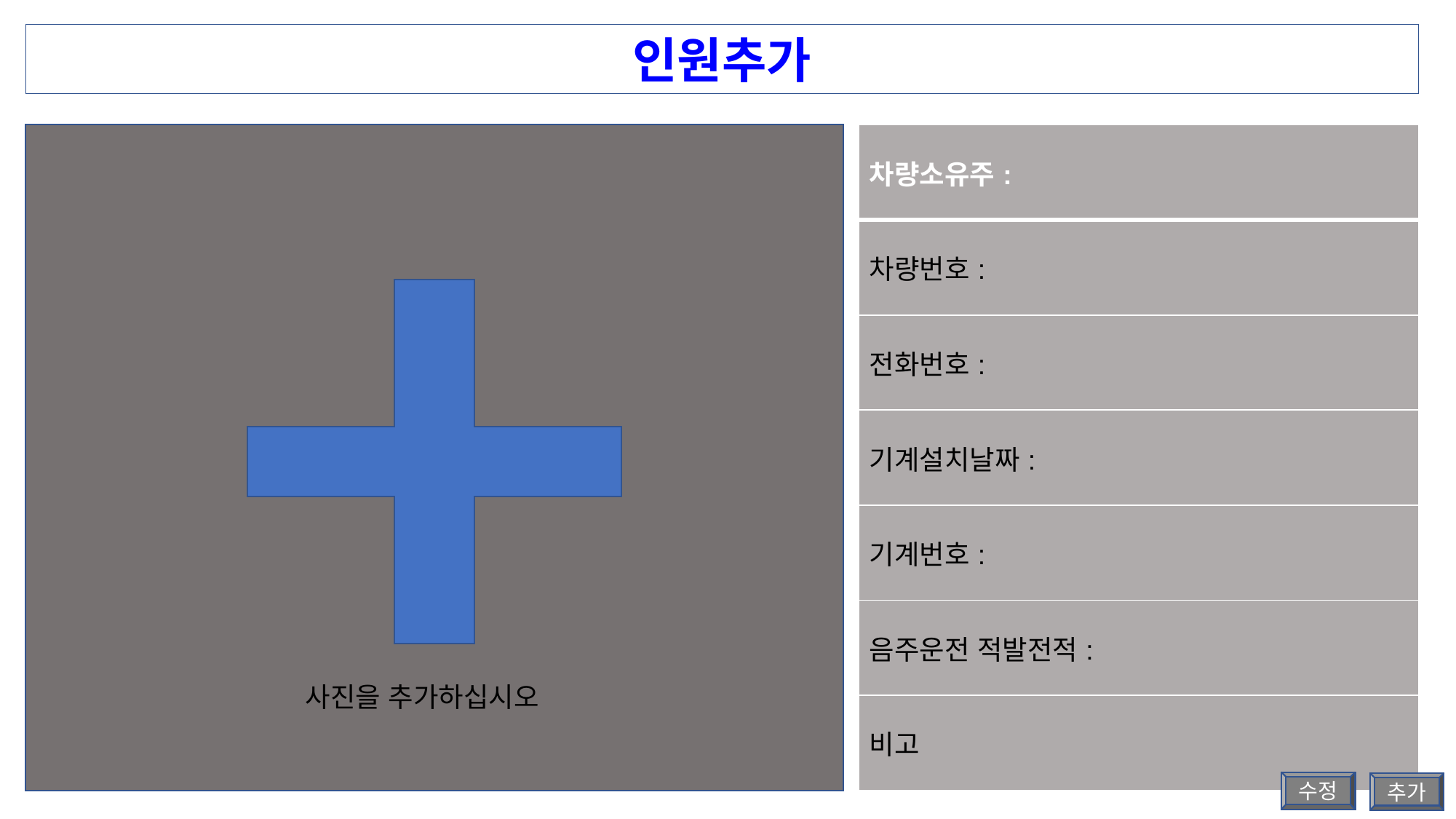

인원추가
| 차량소유주: |
| --- |
| 차량번호: |
| 전화번호: |
| 기계설치날짜: |
| 기계번호: |
| 음주운전 적발전적: |
| 비고 |

사진을 추가하십시오
수정
추가